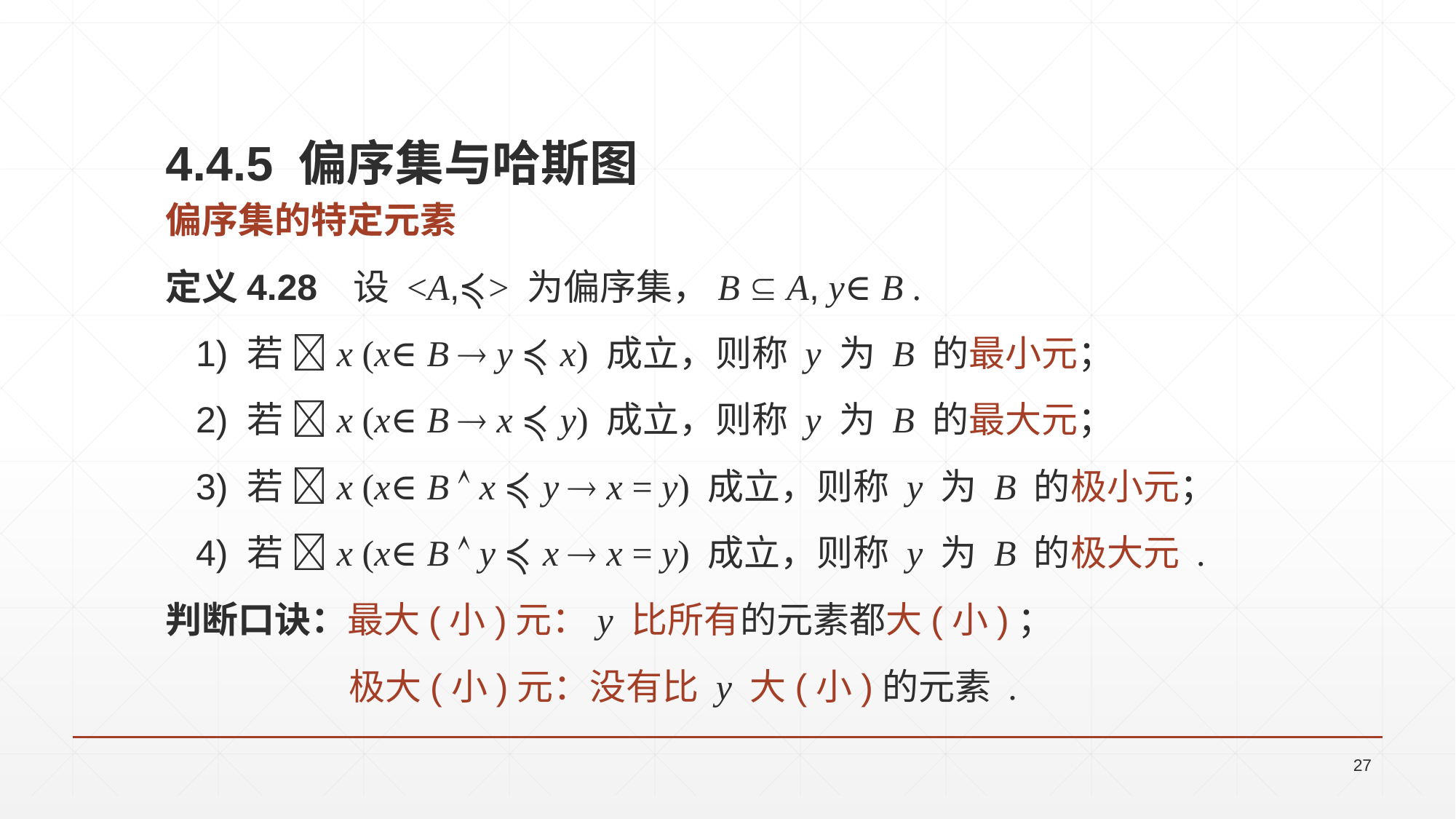

4.4.5 偏序集与哈斯图
偏序集的特定元素
定义4.28   设 <A,≼> 为偏序集，B ⊆ A, y∈B .
   1) 若 ∀x (x∈B → y ≼ x) 成立，则称 y 为 B 的最小元；
   2) 若 ∀x (x∈B → x ≼ y) 成立，则称 y 为 B 的最大元；
   3) 若 ∀x (x∈B ∧ x ≼ y → x = y) 成立，则称 y 为 B 的极小元；
   4) 若 ∀x (x∈B ∧ y ≼ x → x = y) 成立，则称 y 为 B 的极大元 .
判断口诀：最大(小)元：y 比所有的元素都大(小)；
	        极大(小)元：没有比 y 大(小)的元素 .
27